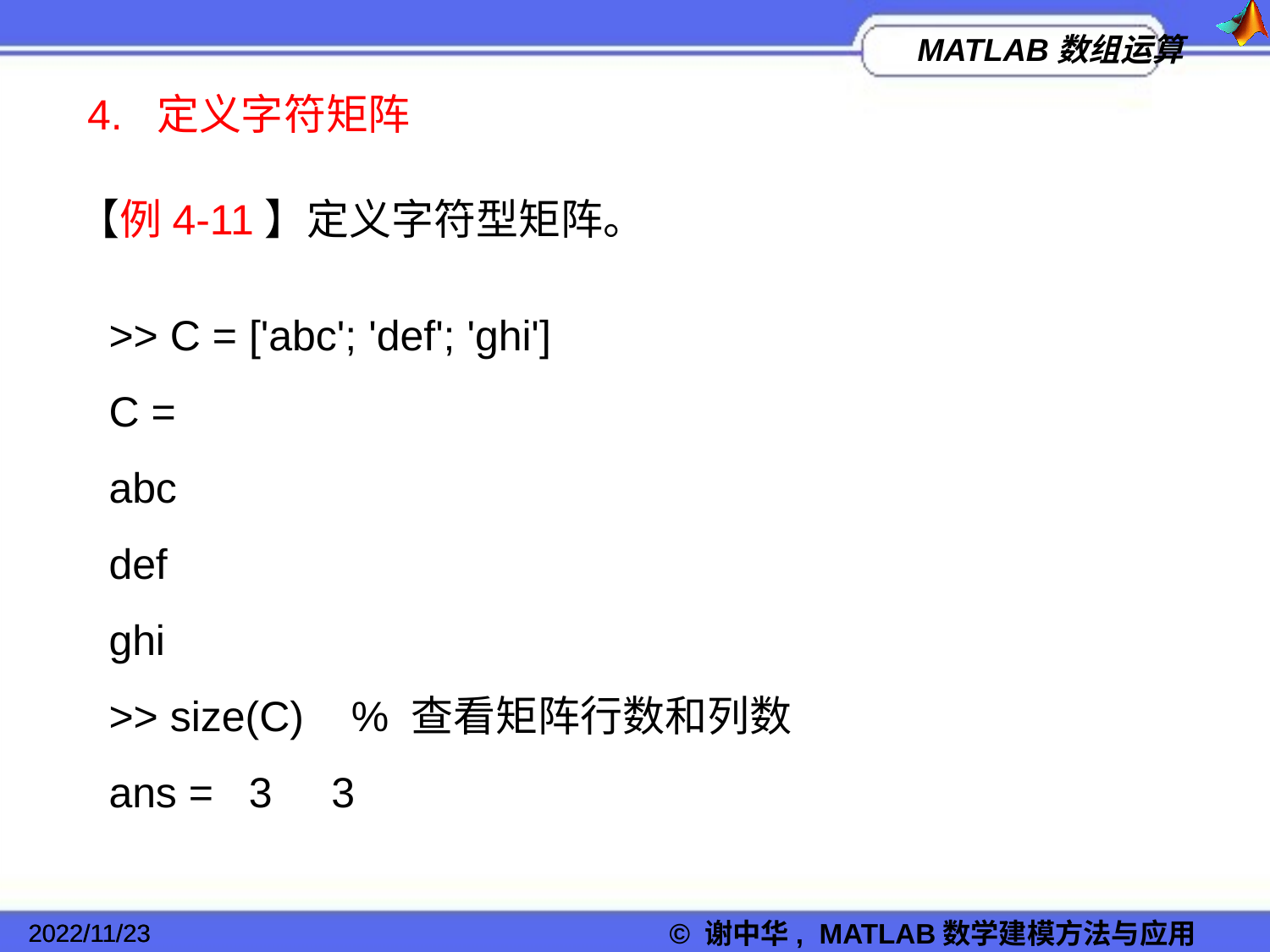

4.  定义字符矩阵
【例4-11】定义字符型矩阵。
>> C = ['abc'; 'def'; 'ghi']
C =
abc
def
ghi
>> size(C)    % 查看矩阵行数和列数
ans =   3     3
2022/11/23
© 谢中华,  MATLAB数学建模方法与应用